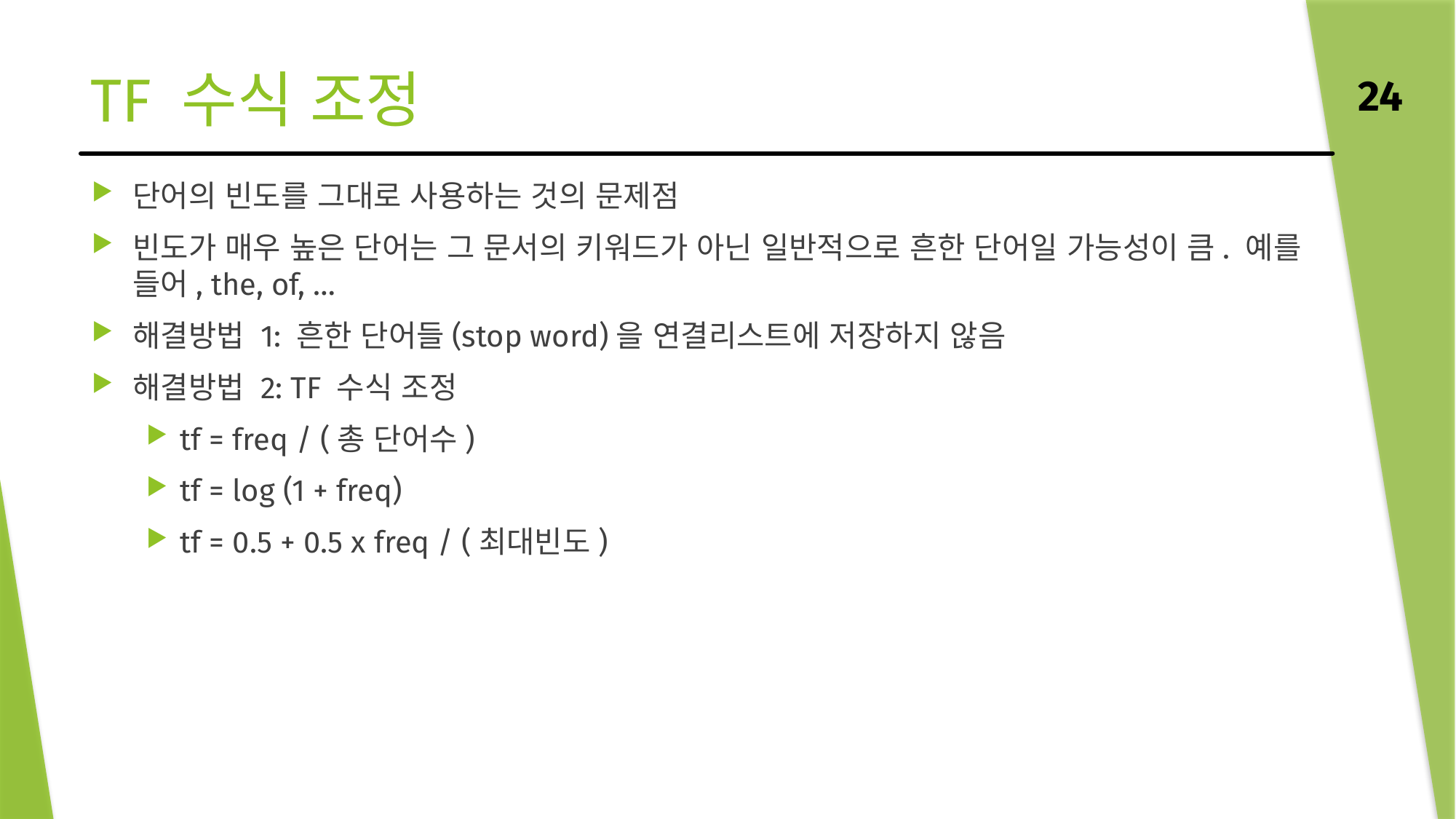

# TF 수식 조정
24
단어의 빈도를 그대로 사용하는 것의 문제점
빈도가 매우 높은 단어는 그 문서의 키워드가 아닌 일반적으로 흔한 단어일 가능성이 큼. 예를 들어, the, of, …
해결방법 1: 흔한 단어들(stop word)을 연결리스트에 저장하지 않음
해결방법 2: TF 수식 조정
tf = freq / (총 단어수)
tf = log (1 + freq)
tf = 0.5 + 0.5 x freq / (최대빈도)